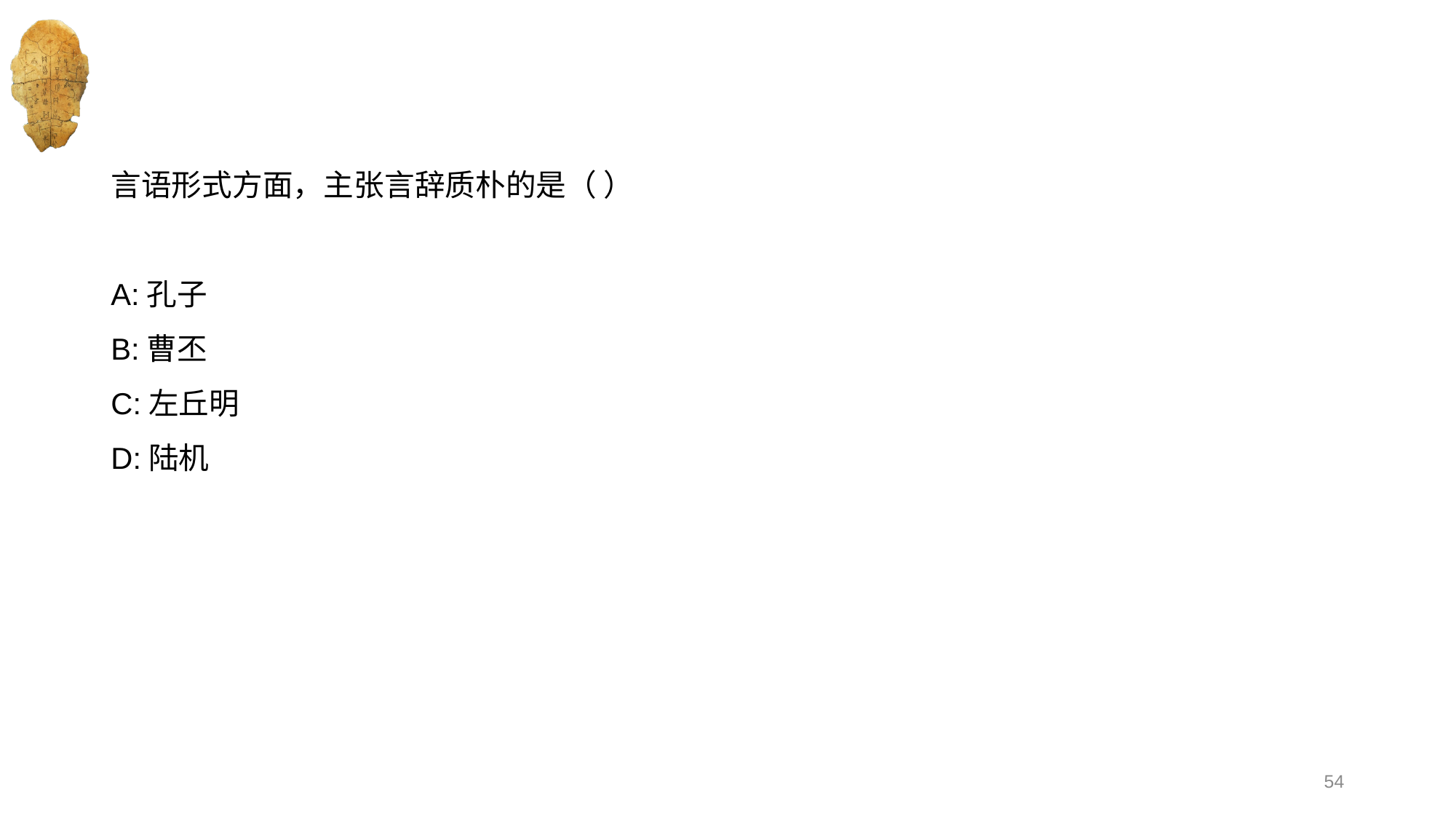

#
言语形式方面，主张言辞质朴的是（ ）

A:孔子
B:曹丕
C:左丘明
D:陆机

54